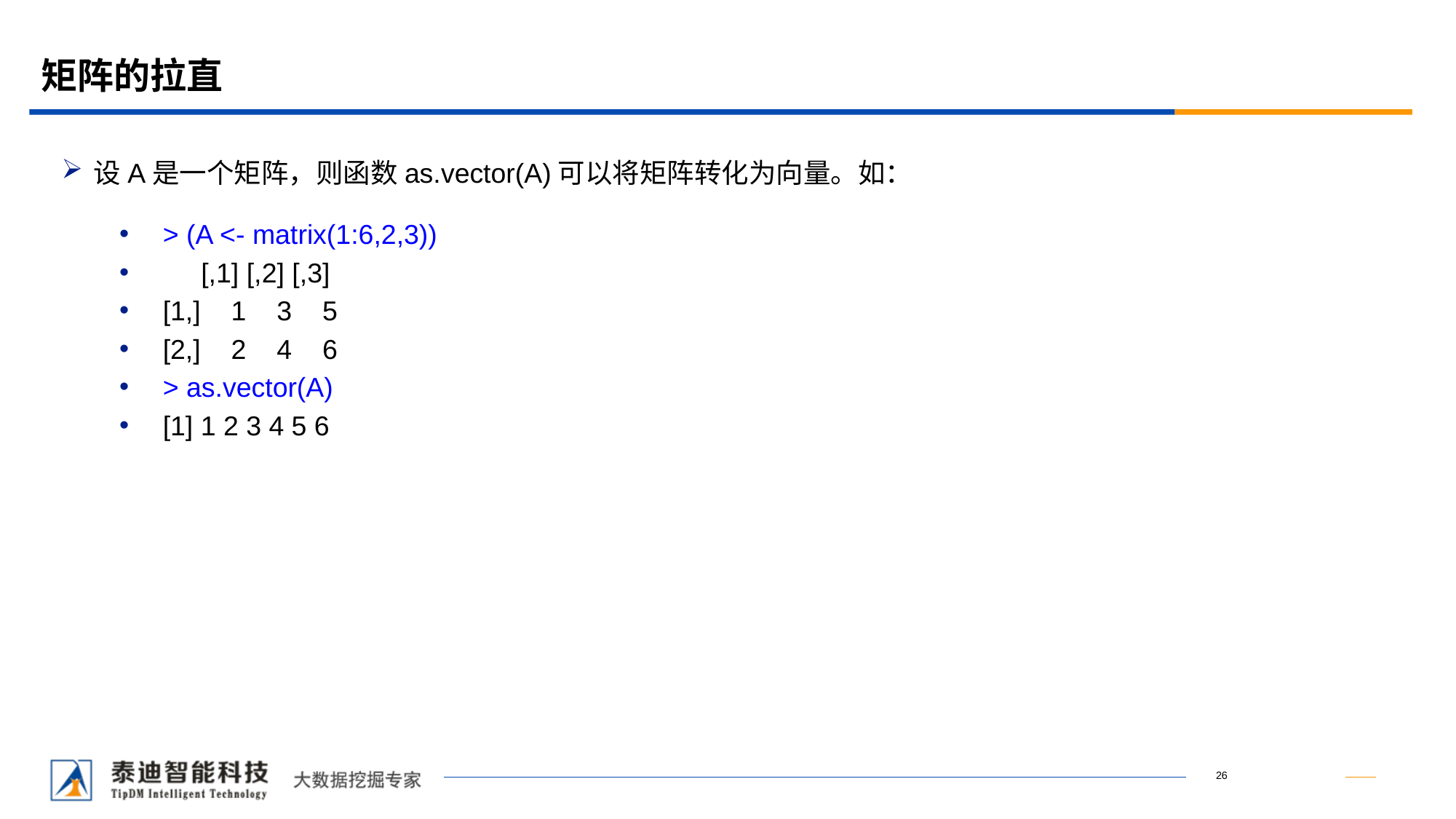

# 矩阵的拉直
设A是一个矩阵，则函数as.vector(A)可以将矩阵转化为向量。如：

> (A <- matrix(1:6,2,3))
     [,1] [,2] [,3]
[1,]    1    3    5
[2,]    2    4    6
> as.vector(A)
[1] 1 2 3 4 5 6